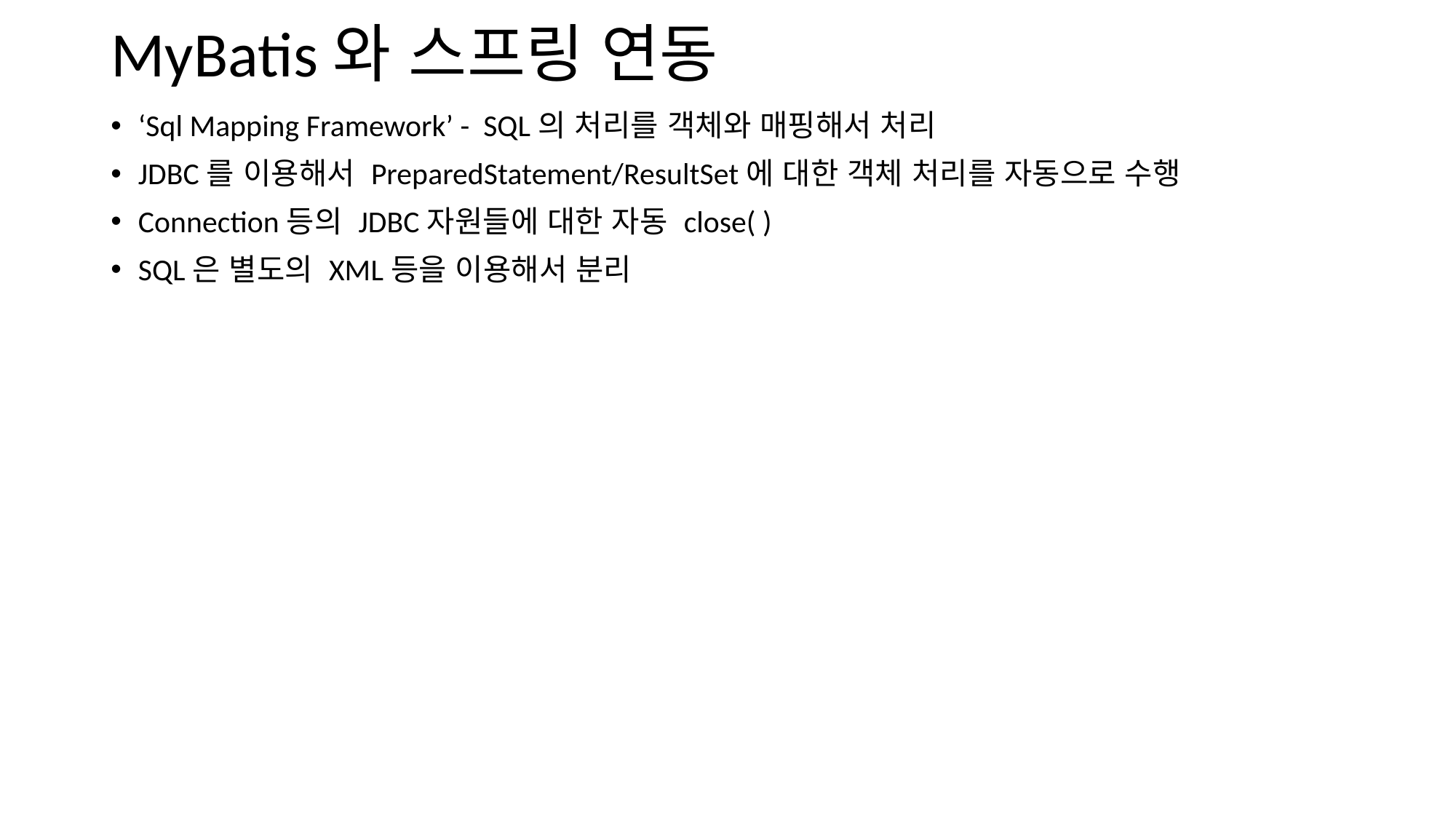

# MyBatis와 스프링 연동
‘Sql Mapping Framework’ -  SQL의 처리를 객체와 매핑해서 처리
JDBC를 이용해서 PreparedStatement/ResultSet에 대한 객체 처리를 자동으로 수행
Connection등의 JDBC자원들에 대한 자동 close( )
SQL은 별도의 XML등을 이용해서 분리